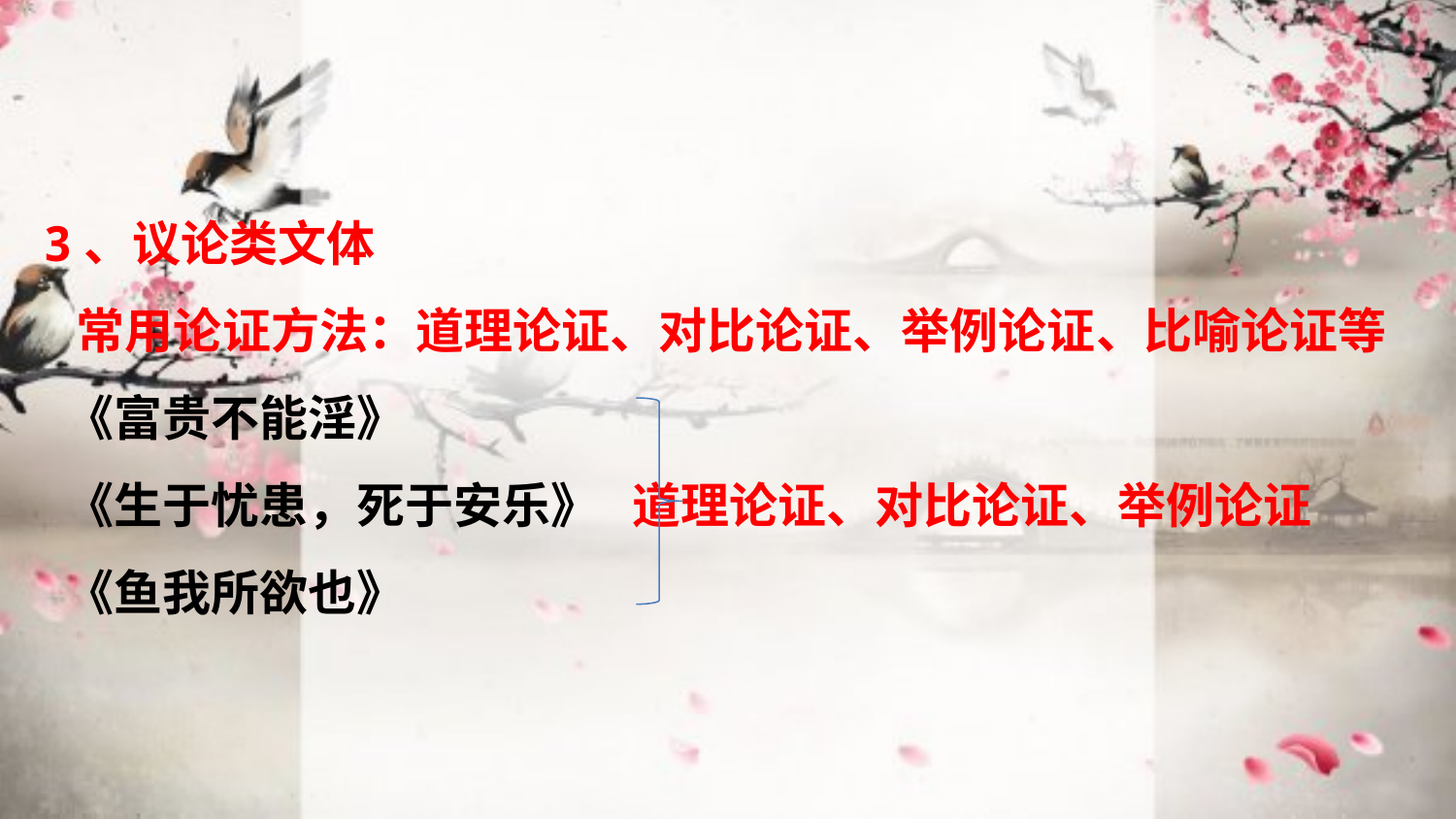

3、议论类文体
  常用论证方法：道理论证、对比论证、举例论证、比喻论证等
 《富贵不能淫》
 《生于忧患，死于安乐》   道理论证、对比论证、举例论证
 《鱼我所欲也》